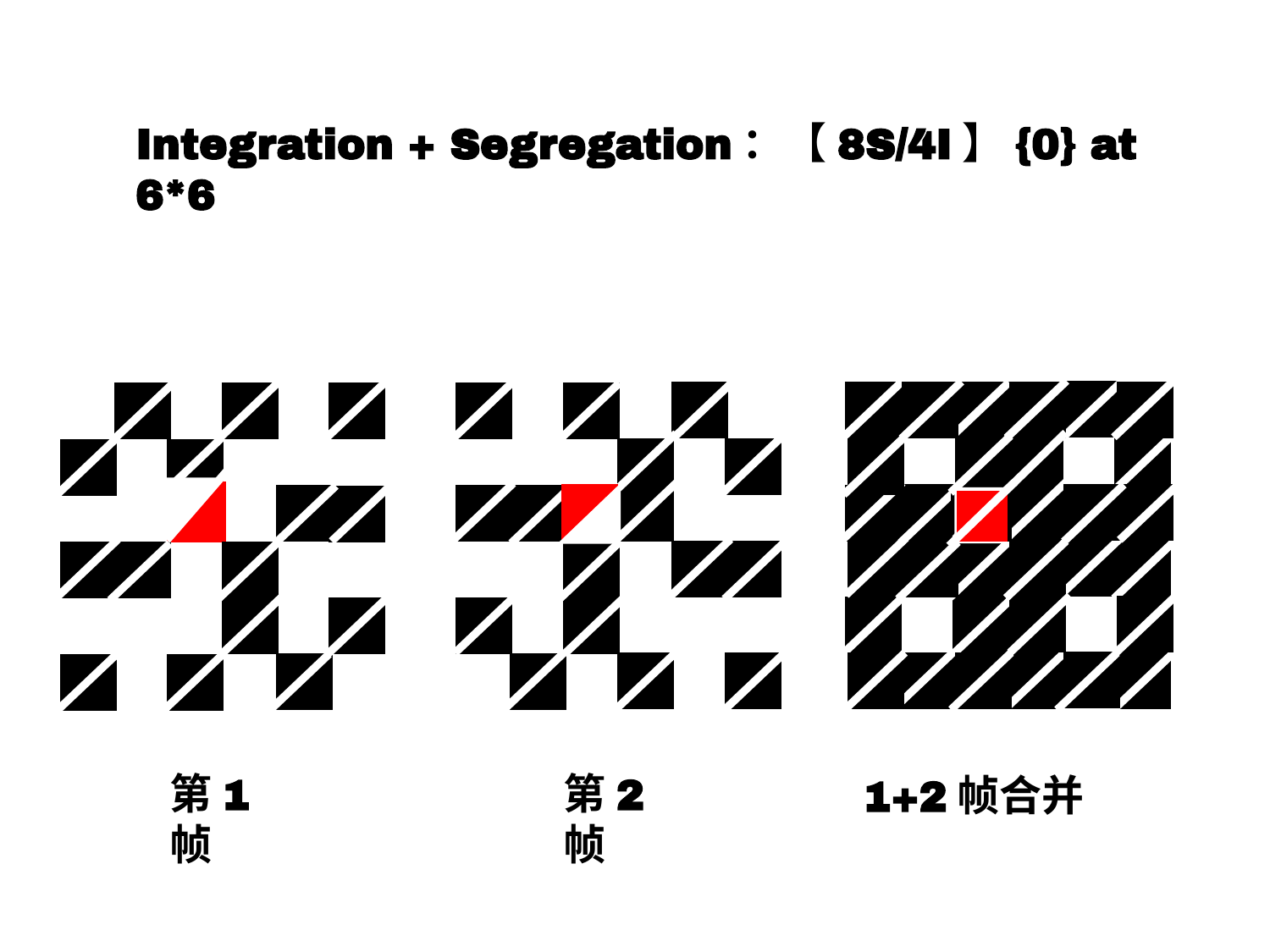

Integration + Segregation：【8S/4I】{0} at 6*6

第1帧
第2帧
1+2帧合并